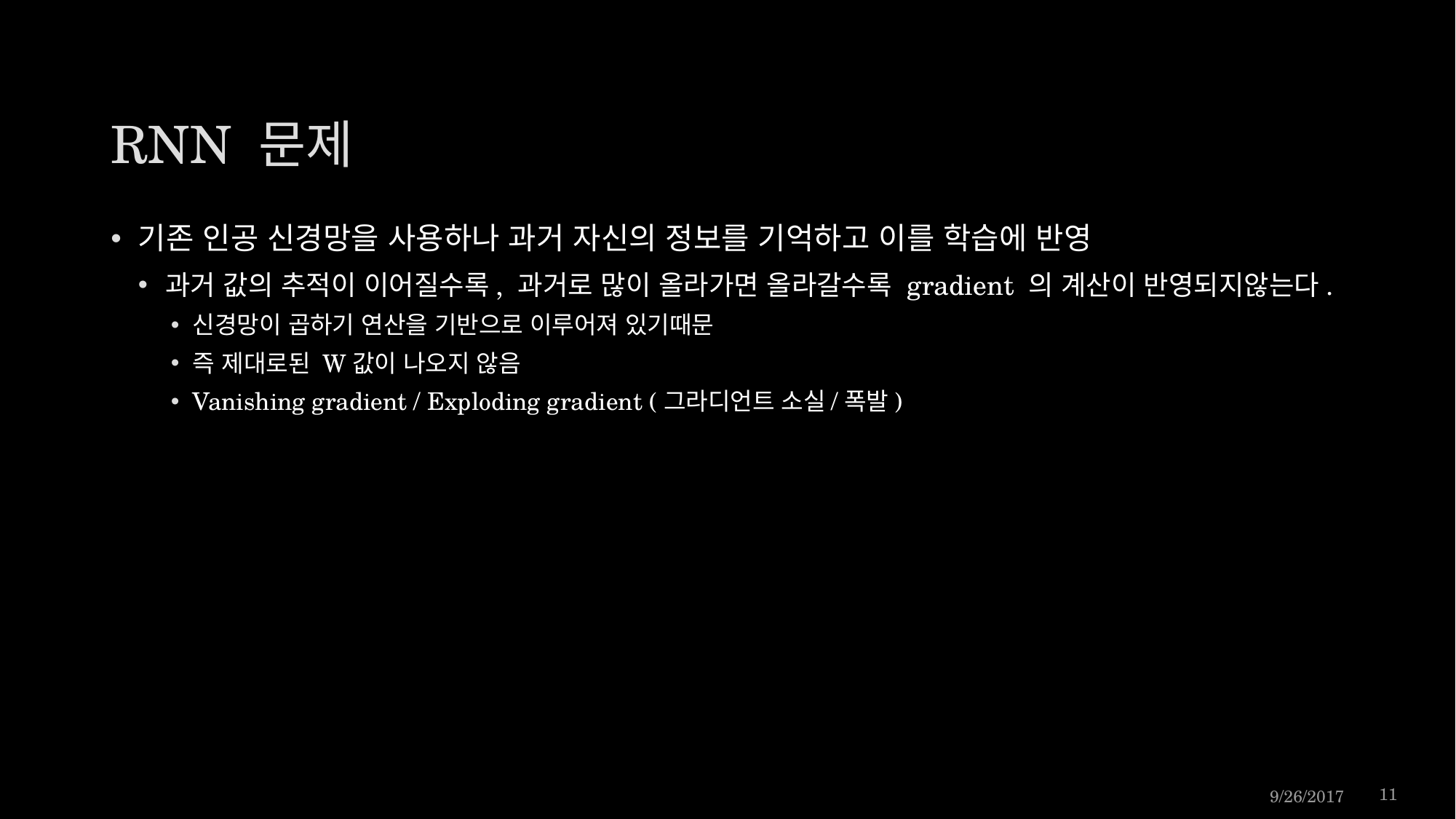

# RNN 문제
기존 인공 신경망을 사용하나 과거 자신의 정보를 기억하고 이를 학습에 반영
과거 값의 추적이 이어질수록, 과거로 많이 올라가면 올라갈수록 gradient 의 계산이 반영되지않는다.
신경망이 곱하기 연산을 기반으로 이루어져 있기때문
즉 제대로된 W값이 나오지 않음
Vanishing gradient / Exploding gradient (그라디언트 소실/폭발)

9/26/2017
11